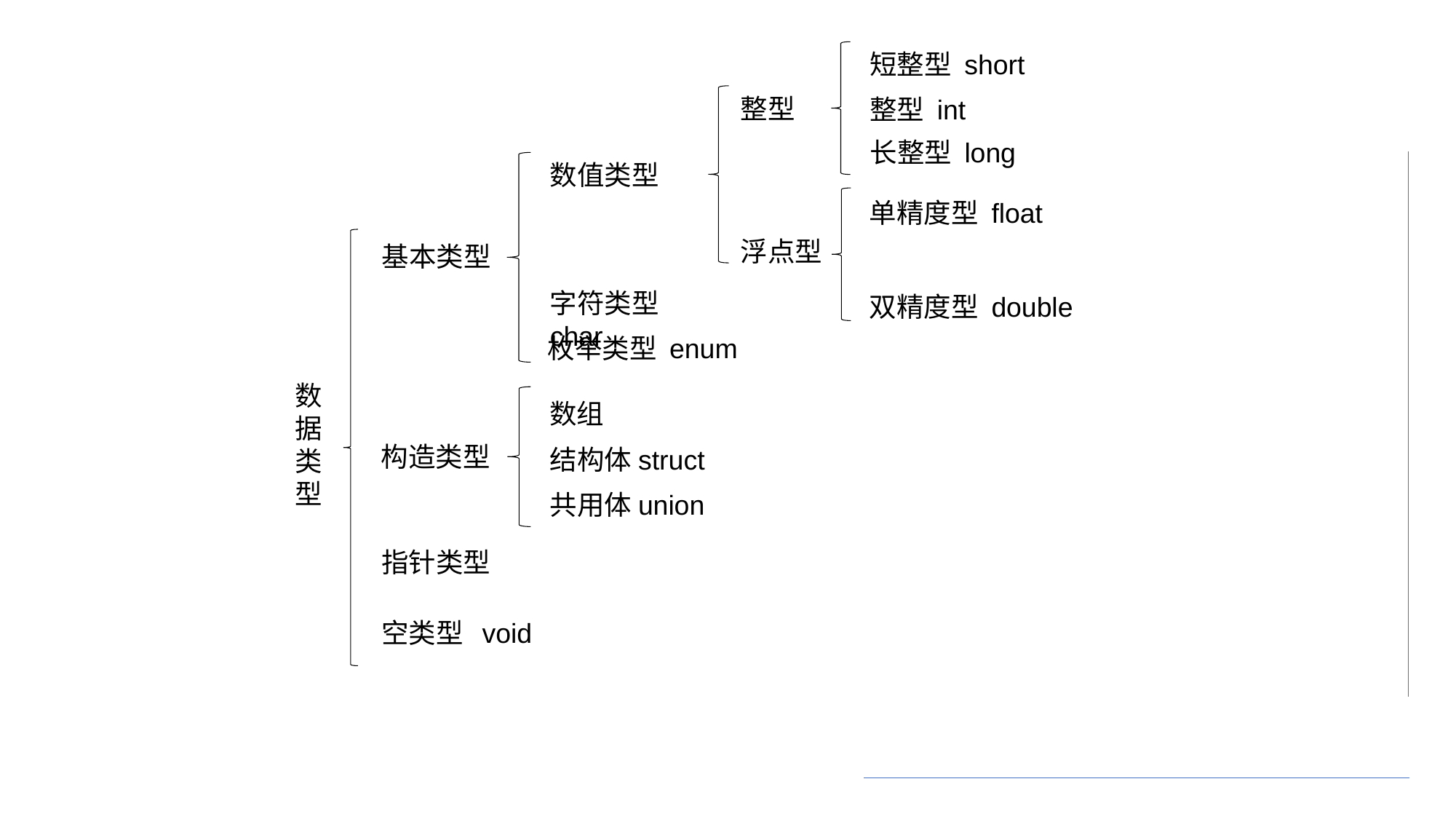

短整型 short

整型
整型 int
长整型 long

数值类型

单精度型 float

浮点型
基本类型
字符类型char
双精度型 double
枚举类型 enum
数
据
类
型

数组
构造类型
结构体struct
共用体union
指针类型
空类型  void